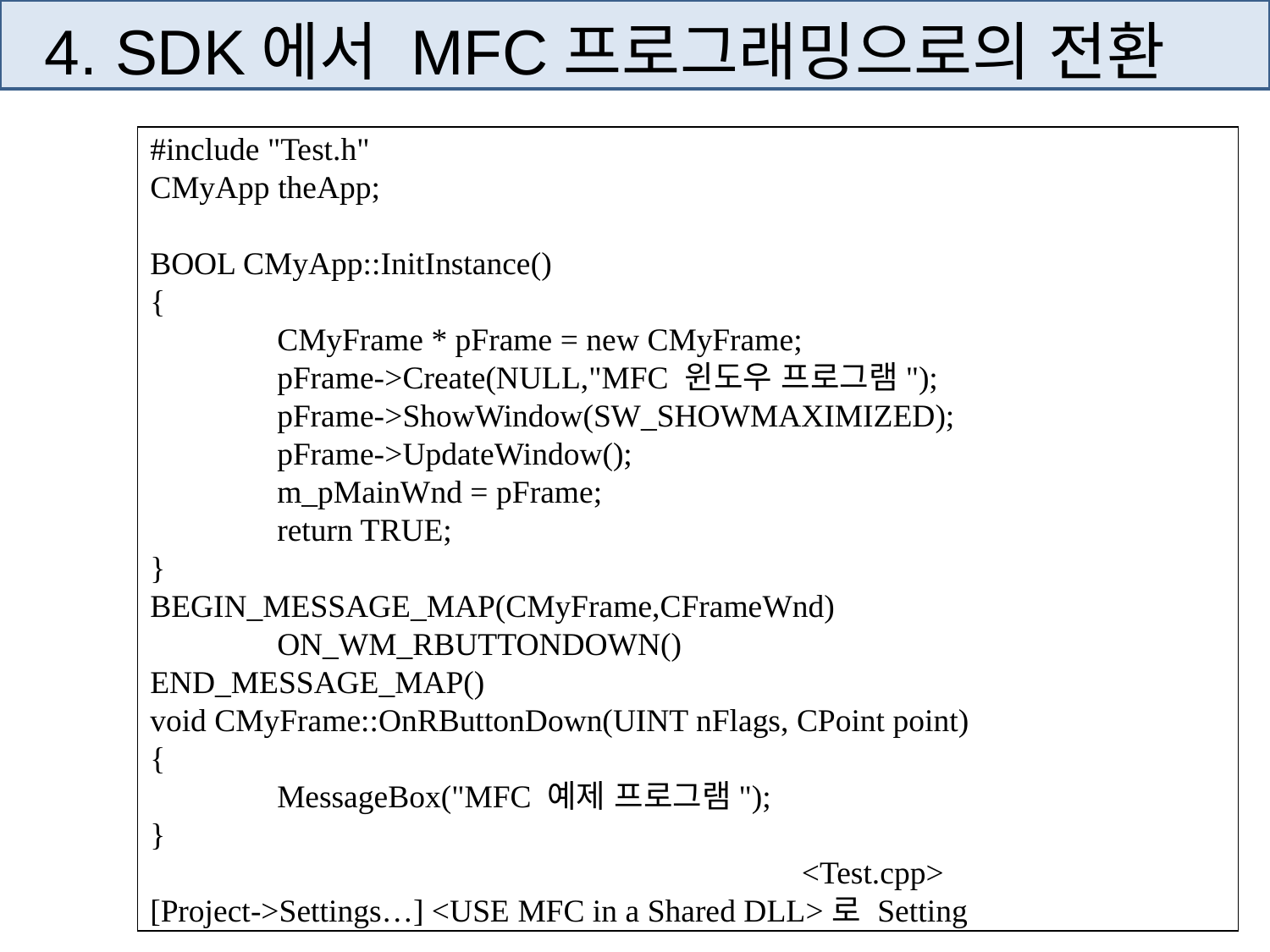

# 4. SDK에서 MFC프로그래밍으로의 전환
#include "Test.h"
CMyApp theApp;

BOOL CMyApp::InitInstance()
{
	CMyFrame * pFrame = new CMyFrame;
	pFrame->Create(NULL,"MFC 윈도우 프로그램");
	pFrame->ShowWindow(SW_SHOWMAXIMIZED);
	pFrame->UpdateWindow();
	m_pMainWnd = pFrame;
	return TRUE;
}
BEGIN_MESSAGE_MAP(CMyFrame,CFrameWnd)
	ON_WM_RBUTTONDOWN()
END_MESSAGE_MAP()
void CMyFrame::OnRButtonDown(UINT nFlags, CPoint point)
{
	MessageBox("MFC 예제 프로그램");
}
                                                                                 <Test.cpp>
[Project->Settings…] <USE MFC in a Shared DLL>로 Setting